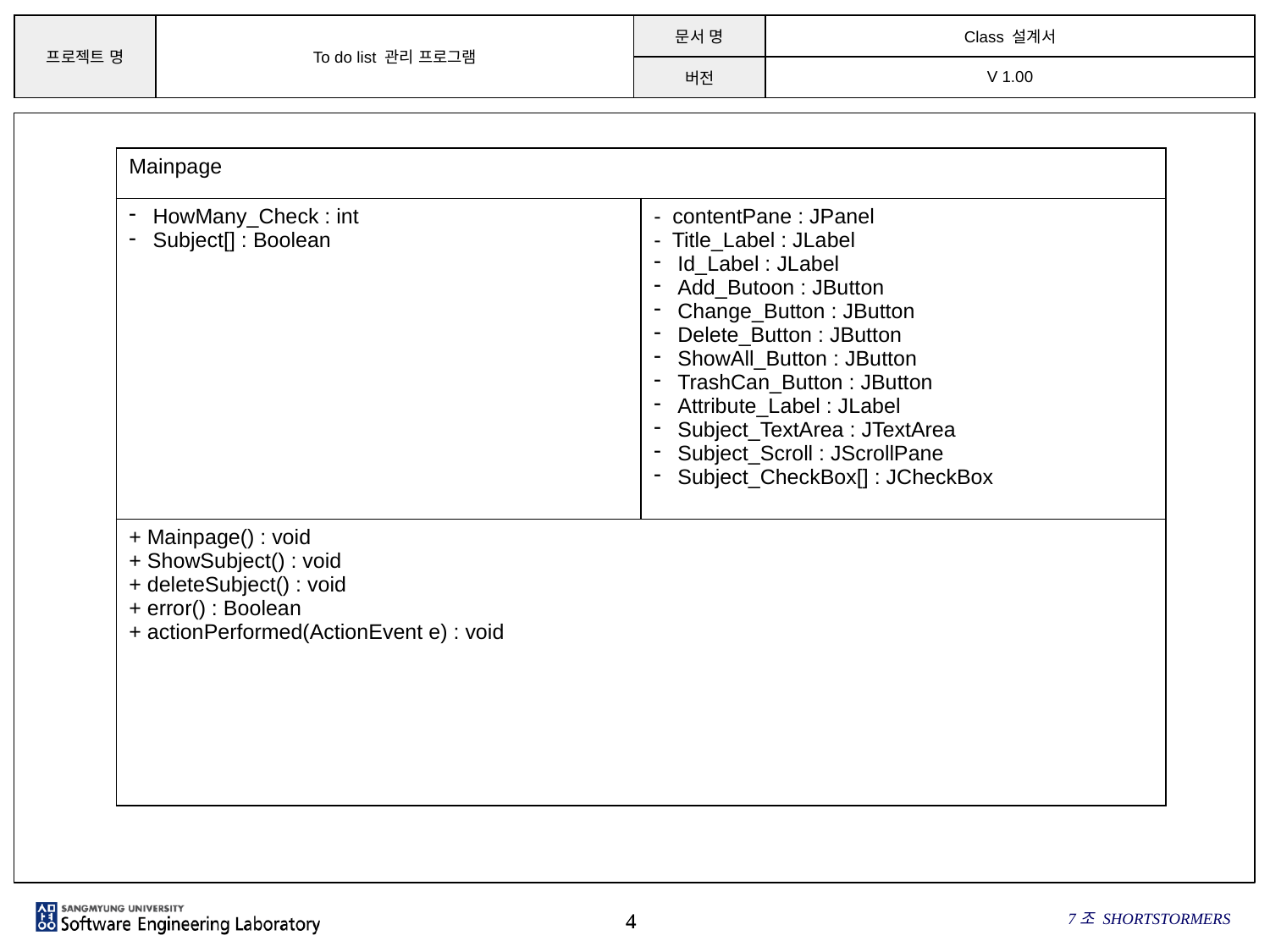

| Mainpage |  |
| --- | --- |
| HowMany\_Check : int Subject[] : Boolean | - contentPane : JPanel - Title\_Label : JLabel Id\_Label : JLabel Add\_Butoon : JButton Change\_Button : JButton Delete\_Button : JButton ShowAll\_Button : JButton TrashCan\_Button : JButton Attribute\_Label : JLabel Subject\_TextArea : JTextArea Subject\_Scroll : JScrollPane Subject\_CheckBox[] : JCheckBox |
| + Mainpage() : void + ShowSubject() : void + deleteSubject() : void + error() : Boolean + actionPerformed(ActionEvent e) : void |  |
7조 SHORTSTORMERS